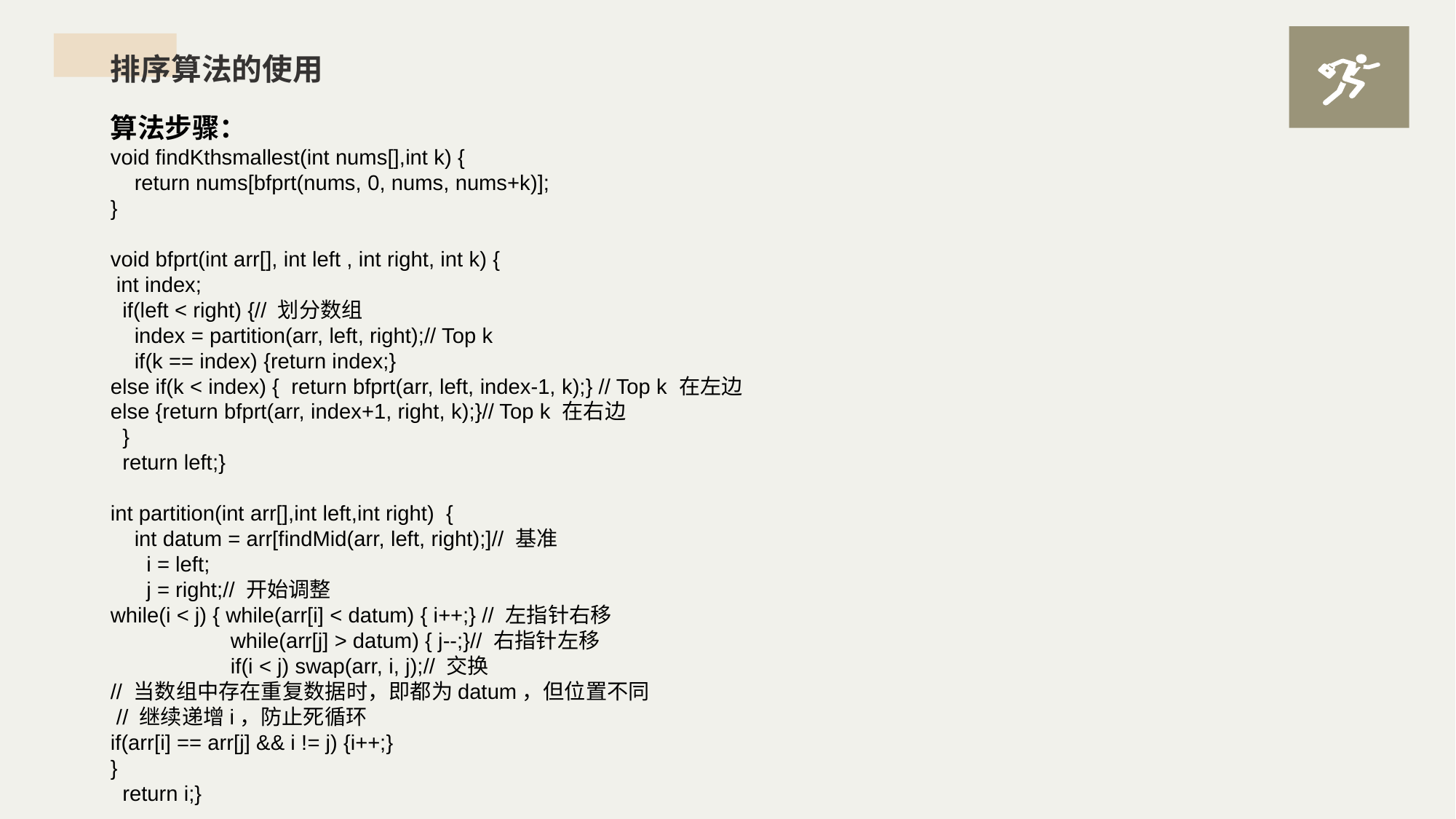

排序算法的使用

算法步骤：
void findKthsmallest(int nums[],int k) {
    return nums[bfprt(nums, 0, nums, nums+k)];
}

void bfprt(int arr[], int left , int right, int k) {
 int index;
  if(left < right) {// 划分数组
    index = partition(arr, left, right);// Top k
    if(k == index) {return index;}
else if(k < index) {  return bfprt(arr, left, index-1, k);} // Top k 在左边
else {return bfprt(arr, index+1, right, k);}// Top k 在右边
  }
  return left;}

int partition(int arr[],int left,int right)  {
    int datum = arr[findMid(arr, left, right);]// 基准
      i = left;
      j = right;// 开始调整
while(i < j) { while(arr[i] < datum) { i++;} // 左指针右移
                    while(arr[j] > datum) { j--;}// 右指针左移
                    if(i < j) swap(arr, i, j);// 交换
// 当数组中存在重复数据时，即都为datum，但位置不同
 // 继续递增i，防止死循环
if(arr[i] == arr[j] && i != j) {i++;}
}
  return i;}